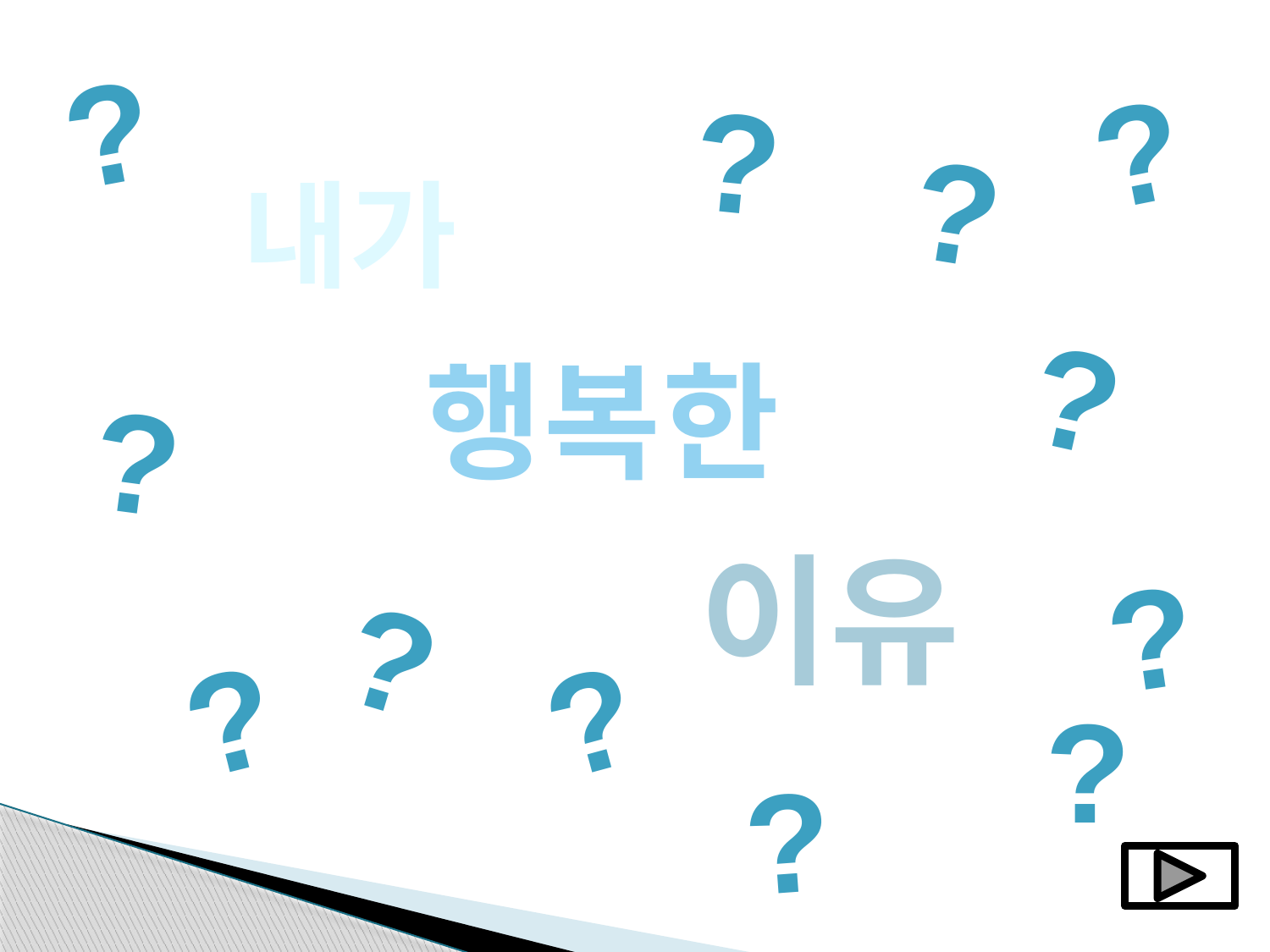

?
?
?
?
내가
?
행복한
?
이유
?
?
?
?
?
?